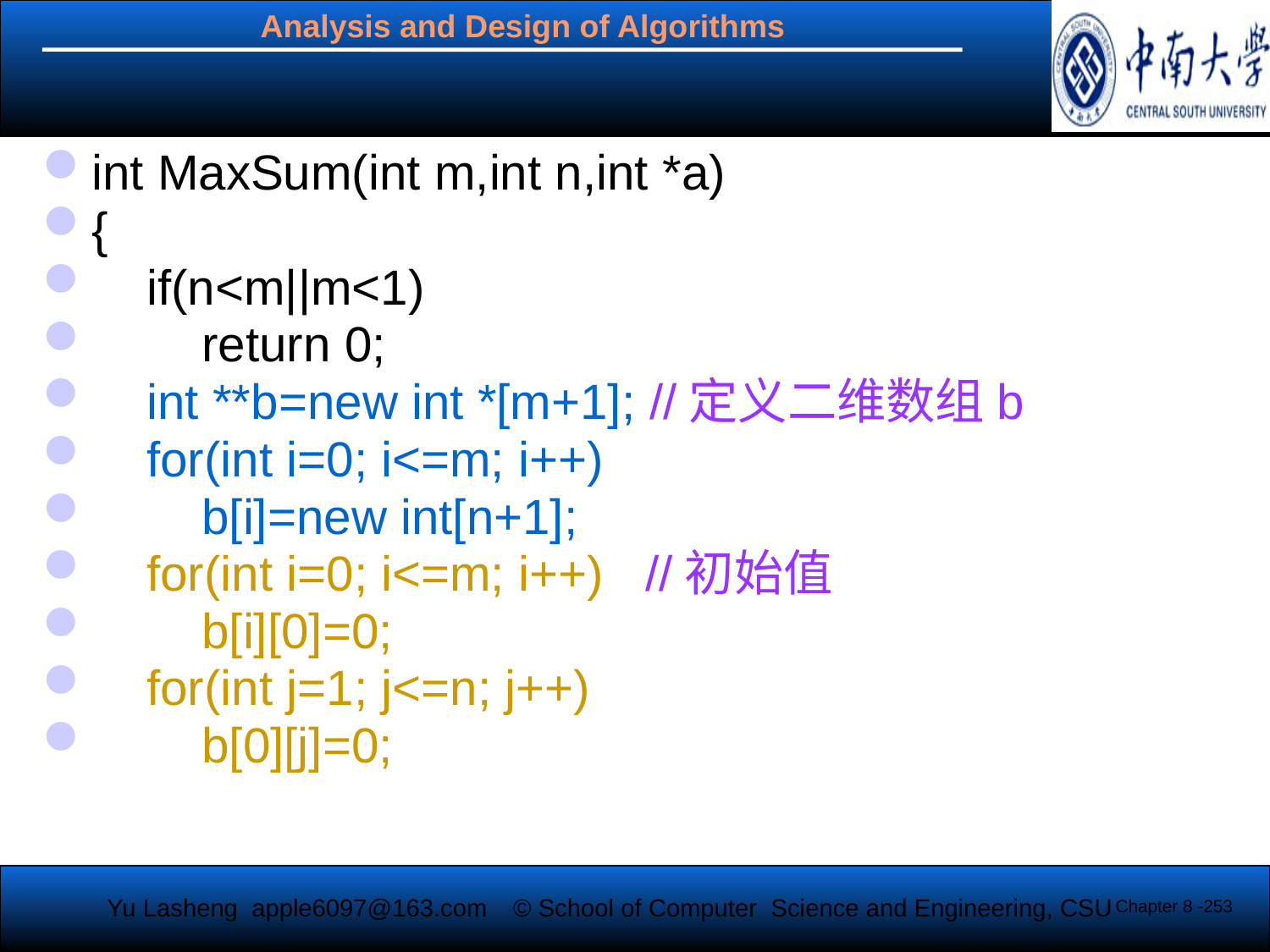

#
int MaxSum(int m,int n,int *a)
{
    if(n<m||m<1)
        return 0;
    int **b=new int *[m+1]; //定义二维数组b
    for(int i=0; i<=m; i++)
        b[i]=new int[n+1];
    for(int i=0; i<=m; i++)   //初始值
        b[i][0]=0;
    for(int j=1; j<=n; j++)
        b[0][j]=0;
Chapter 8 -253